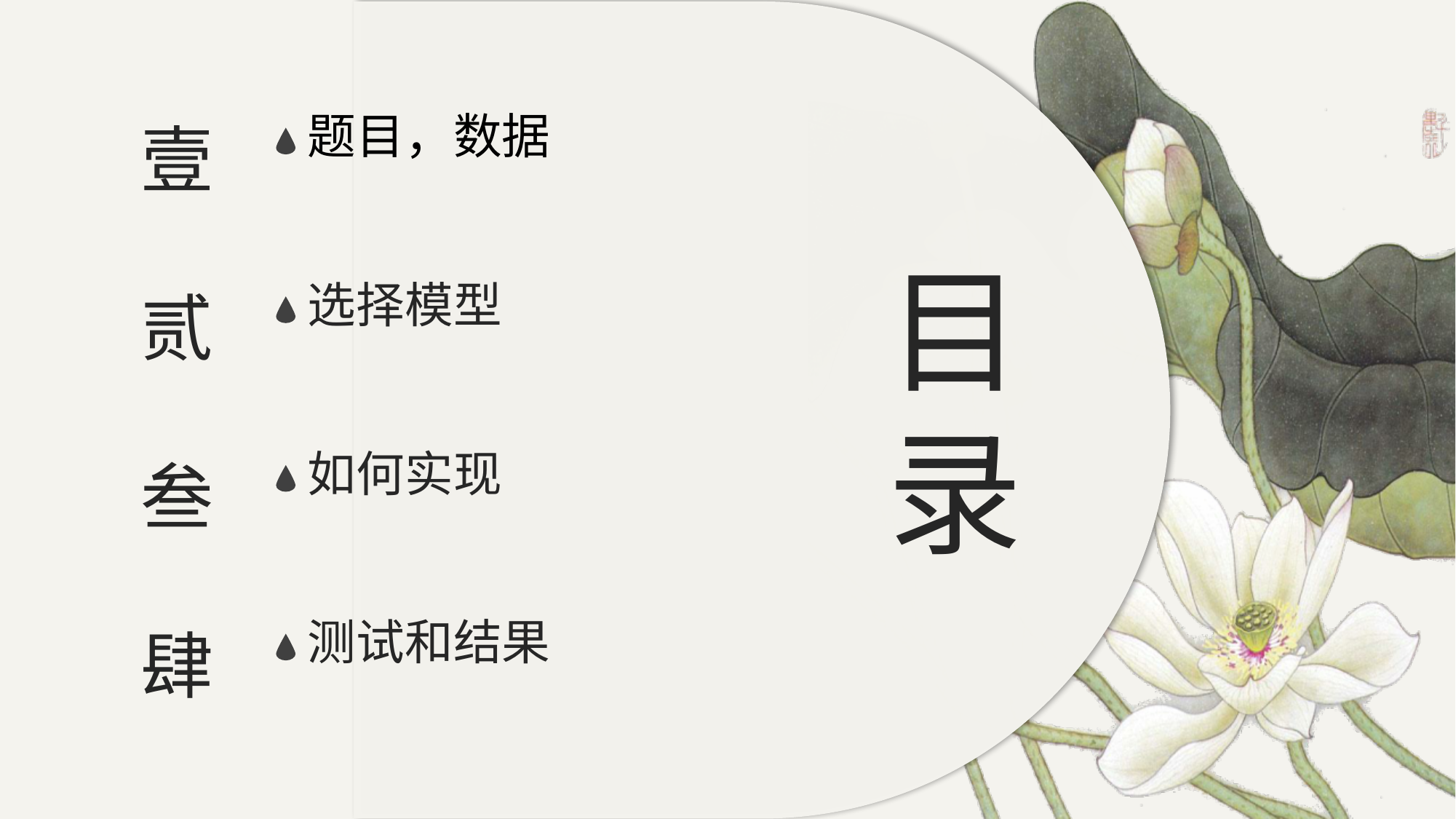

题目，数据
壹

目
录
选择模型
贰

如何实现
叁

测试和结果
肆